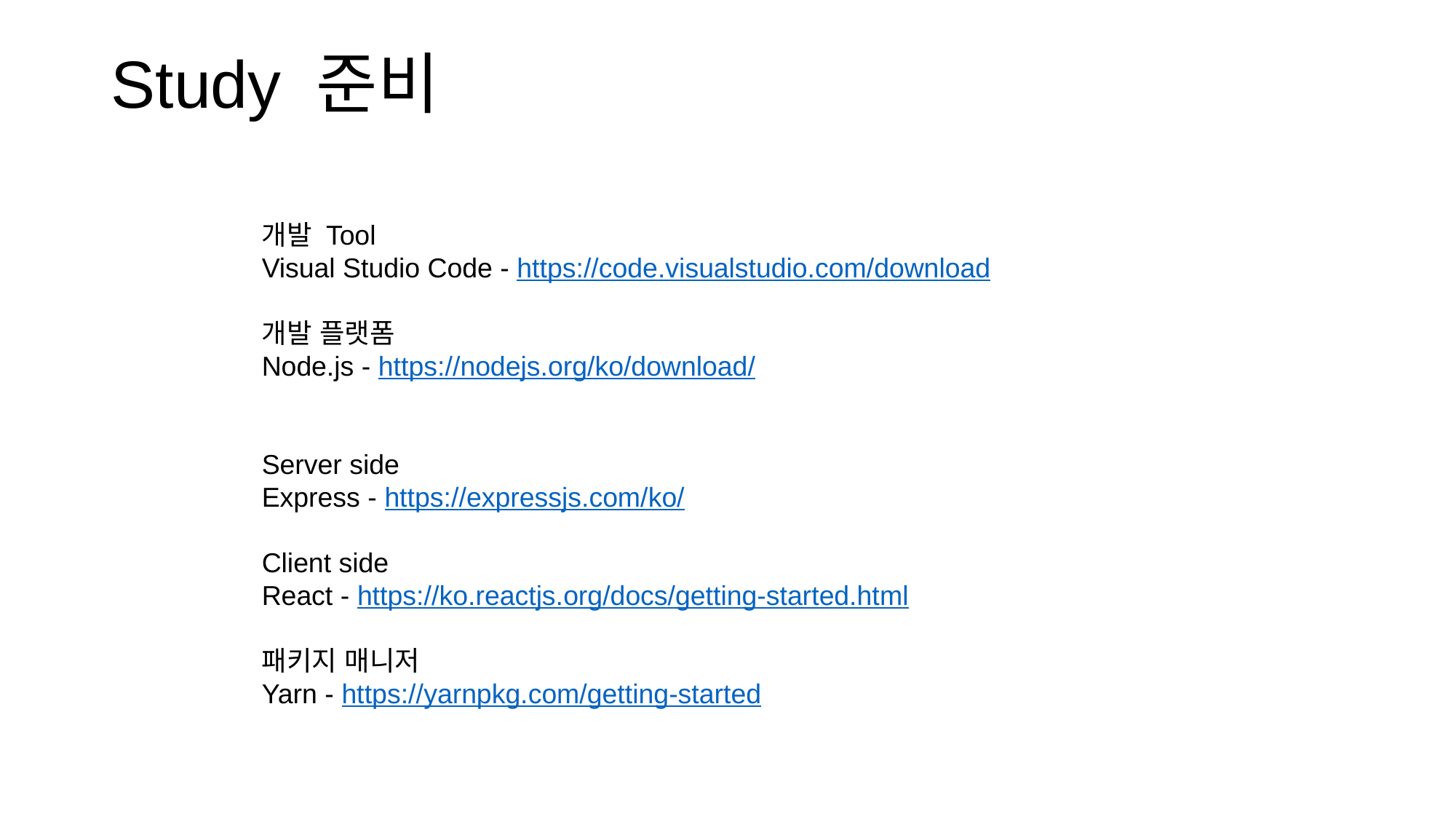

# Study 준비
개발 Tool
Visual Studio Code - https://code.visualstudio.com/download

개발 플랫폼
Node.js - https://nodejs.org/ko/download/

Server side
Express - https://expressjs.com/ko/

Client side
React - https://ko.reactjs.org/docs/getting-started.html

패키지 매니저
Yarn - https://yarnpkg.com/getting-started